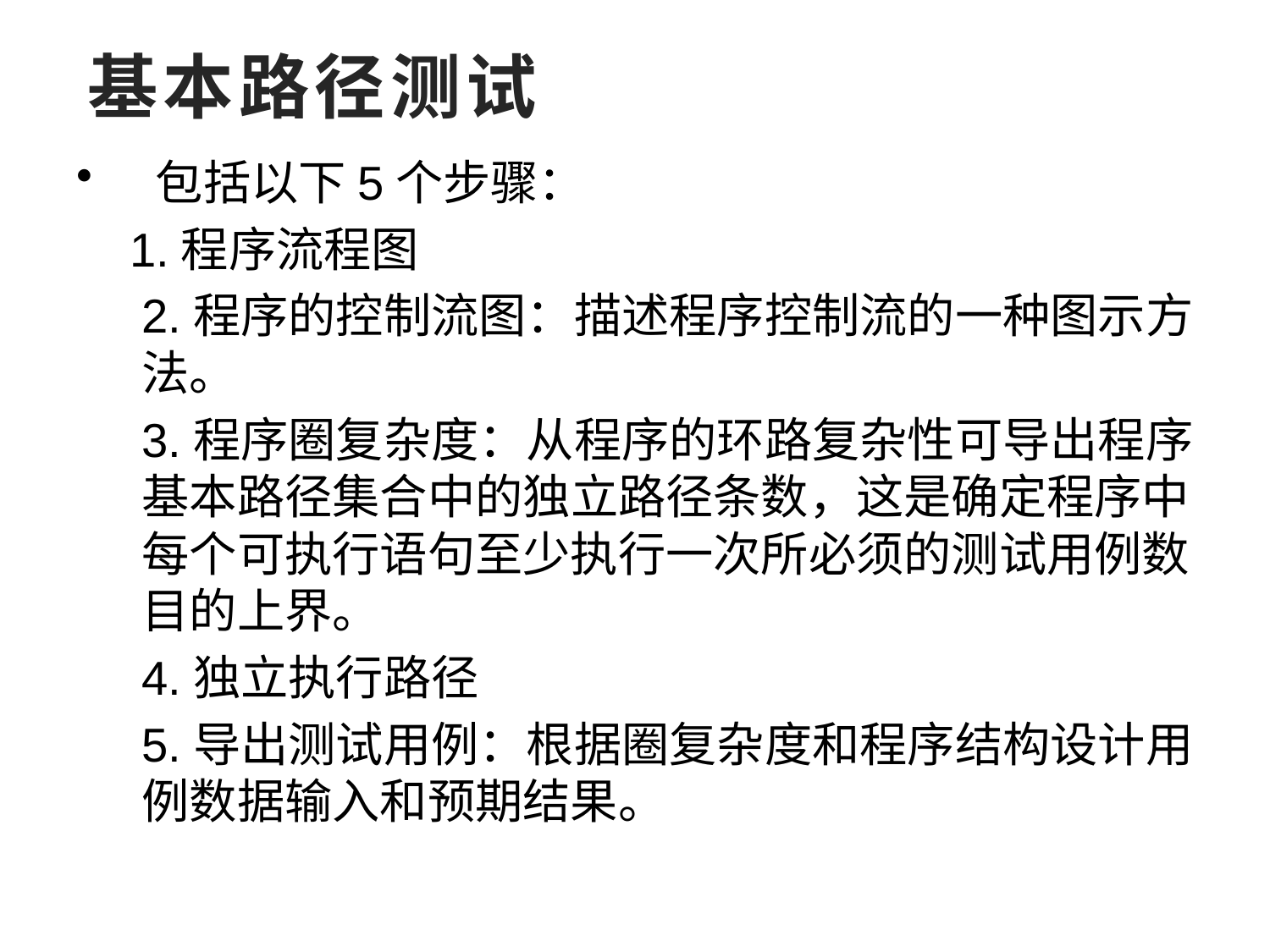

基本路径测试
包括以下5个步骤：
    1.程序流程图
2.程序的控制流图：描述程序控制流的一种图示方法。
3.程序圈复杂度：从程序的环路复杂性可导出程序基本路径集合中的独立路径条数，这是确定程序中每个可执行语句至少执行一次所必须的测试用例数目的上界。
4.独立执行路径
5.导出测试用例：根据圈复杂度和程序结构设计用例数据输入和预期结果。